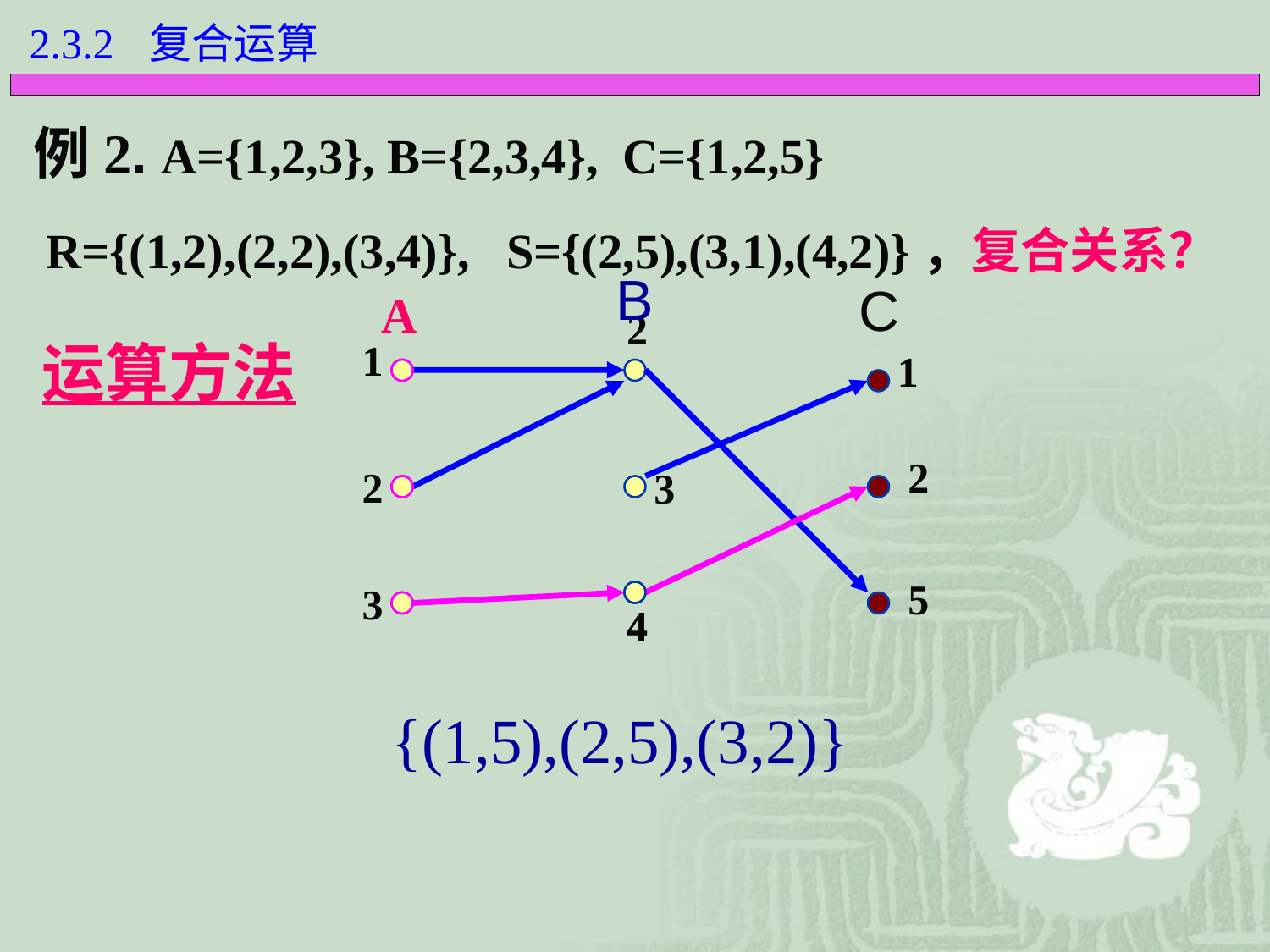

2.3.2 复合运算

例2. A={1,2,3}, B={2,3,4},  C={1,2,5}
 R={(1,2),(2,2),(3,4)},   S={(2,5),(3,1),(4,2)}，复合关系？
B
C
A
 运算方法
2
1
1

2
2
3

5
3

4
4

{(1,5),(2,5),(3,2)}